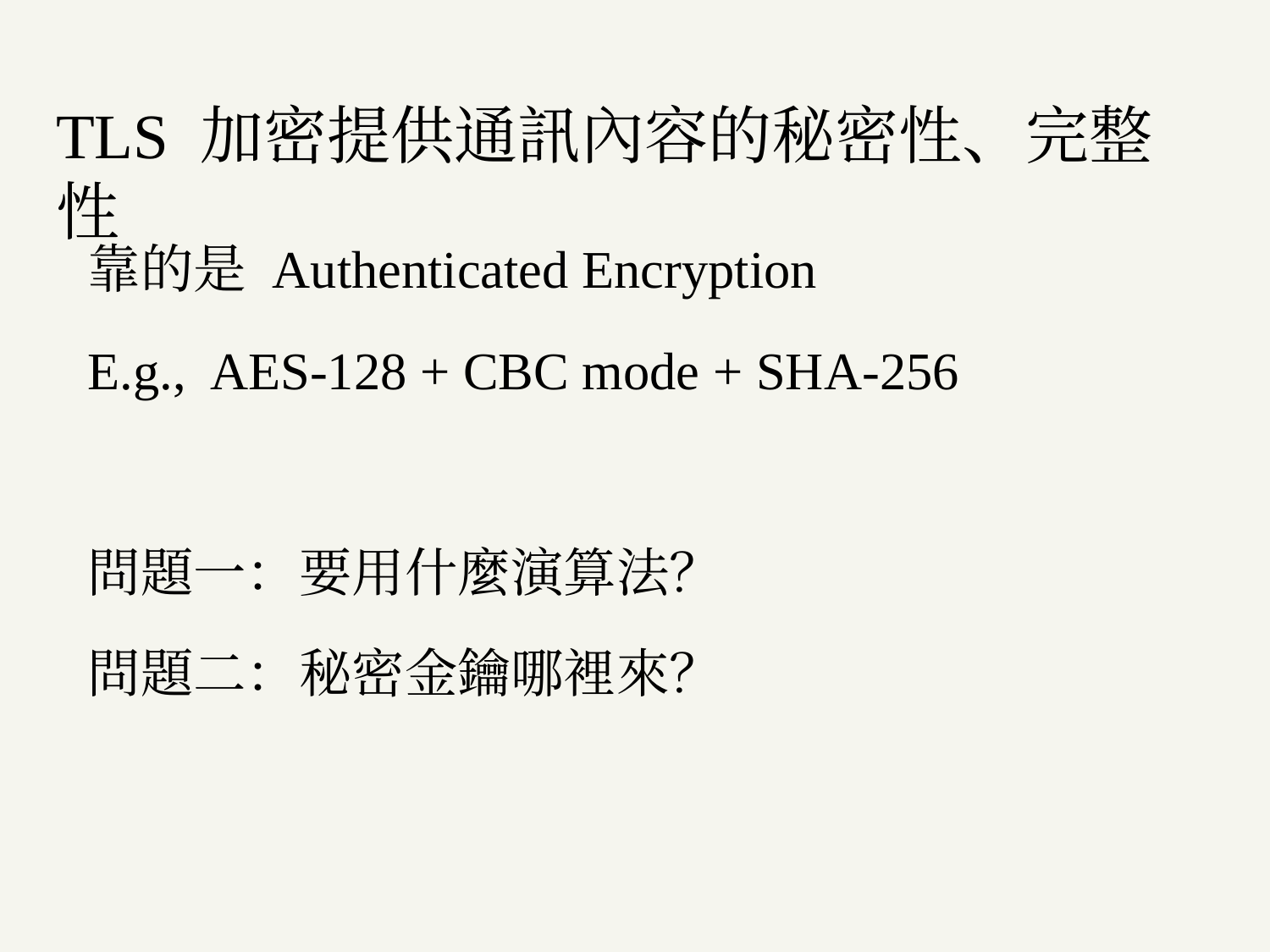

# TLS 加密提供通訊內容的秘密性、完整性
靠的是 Authenticated Encryption
E.g.,  AES-128 + CBC mode + SHA-256

問題一：要用什麼演算法？
問題二：秘密金鑰哪裡來？